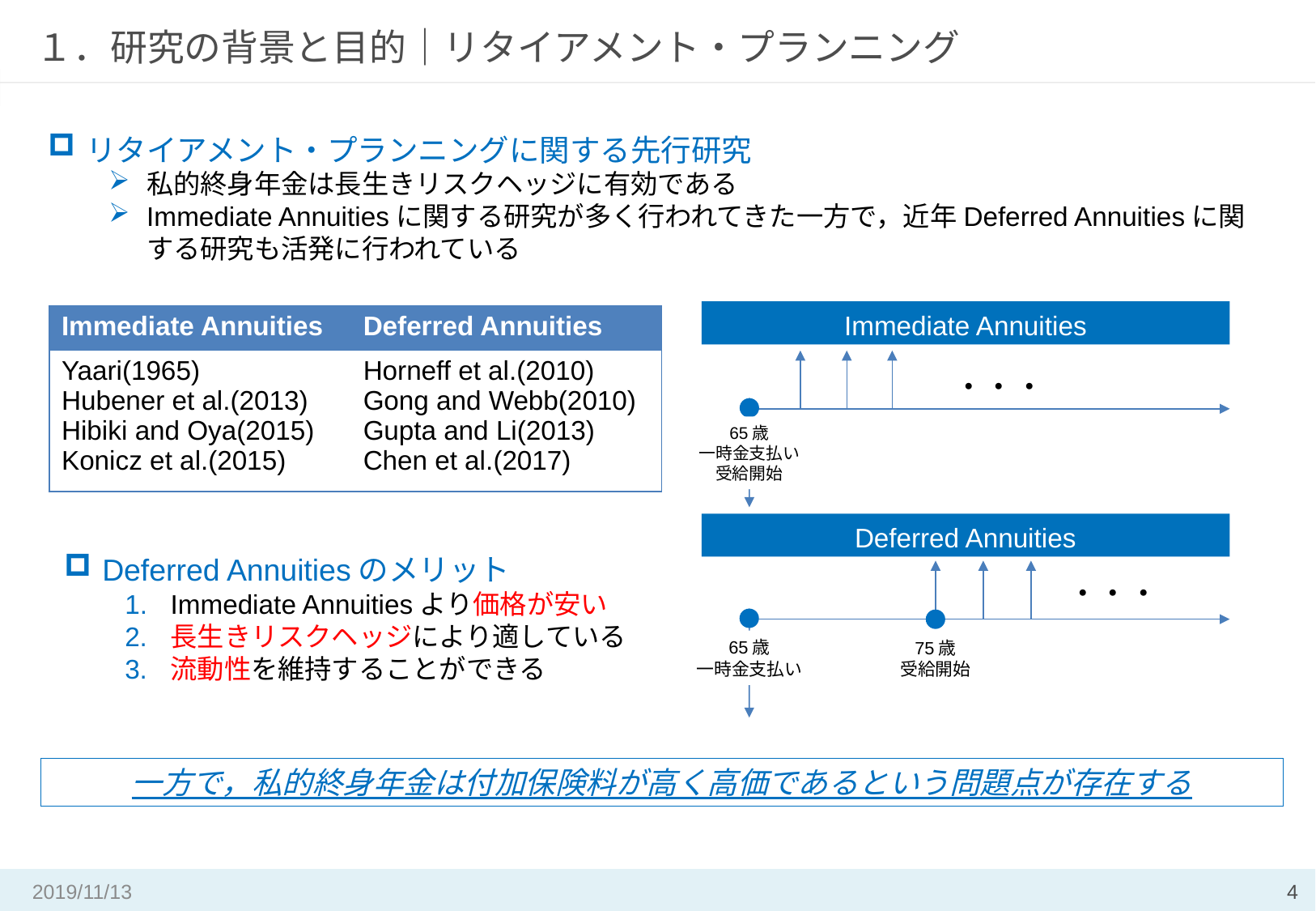

# １．研究の背景と目的｜リタイアメント・プランニング
リタイアメント・プランニングに関する先行研究
私的終身年金は長生きリスクヘッジに有効である
Immediate Annuitiesに関する研究が多く行われてきた一方で，近年Deferred Annuitiesに関する研究も活発に行われている
Immediate Annuities
| Immediate Annuities | Deferred Annuities |
| --- | --- |
| Yaari(1965) Hubener et al.(2013) Hibiki and Oya(2015) Konicz et al.(2015) | Horneff et al.(2010) Gong and Webb(2010) Gupta and Li(2013) Chen et al.(2017) |
・・・

65歳
一時金支払い
受給開始
Deferred Annuities
Deferred Annuitiesのメリット
Immediate Annuitiesより価格が安い
長生きリスクヘッジにより適している
流動性を維持することができる
・・・

65歳
一時金支払い
75歳
受給開始
一方で，私的終身年金は付加保険料が高く高価であるという問題点が存在する

2019/11/13
4